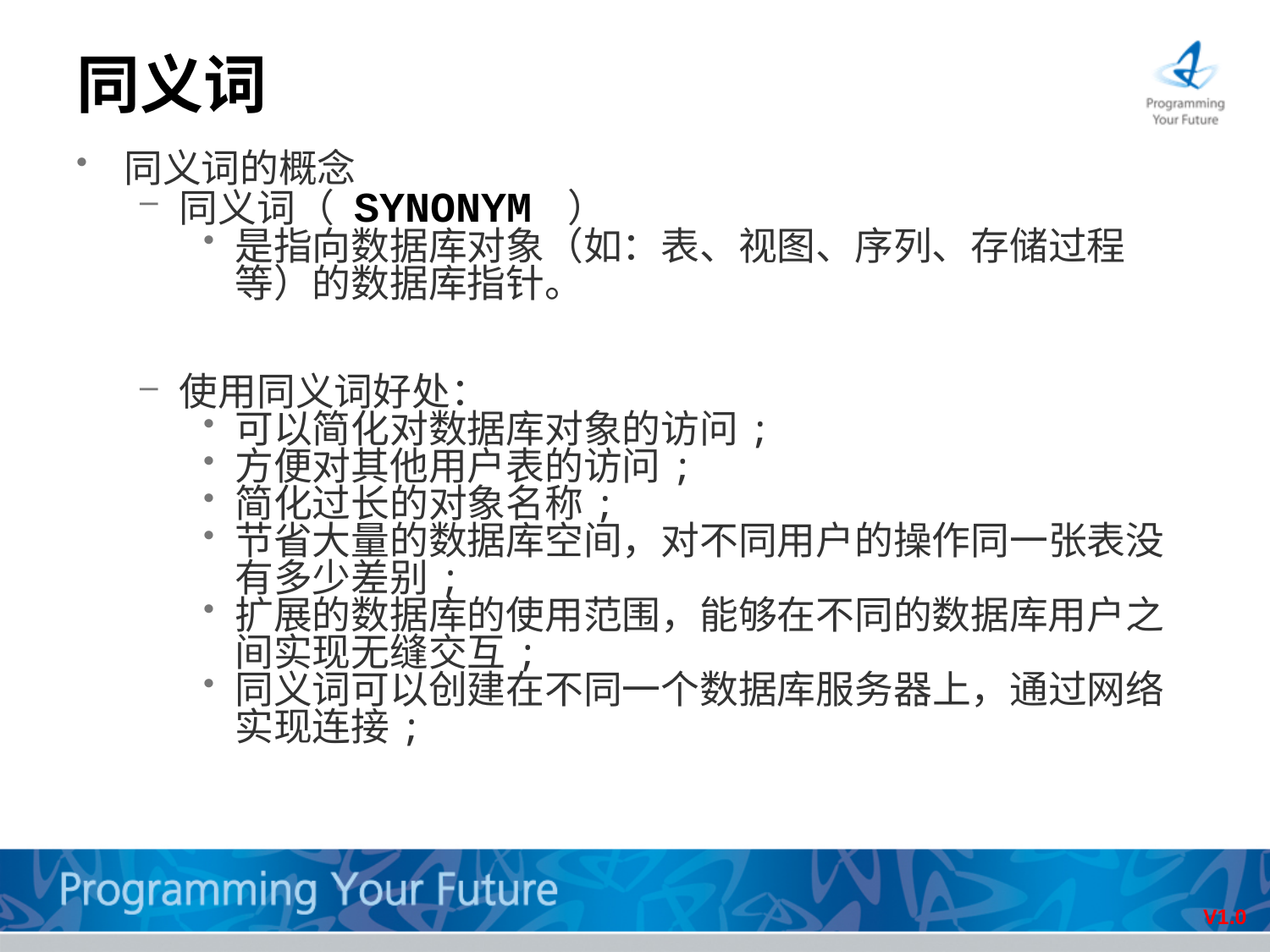

# 同义词
同义词的概念
同义词（ SYNONYM ）
是指向数据库对象（如：表、视图、序列、存储过程等）的数据库指针。

使用同义词好处：
可以简化对数据库对象的访问;
方便对其他用户表的访问;
简化过长的对象名称;
节省大量的数据库空间，对不同用户的操作同一张表没有多少差别;
扩展的数据库的使用范围，能够在不同的数据库用户之间实现无缝交互;
同义词可以创建在不同一个数据库服务器上，通过网络实现连接;